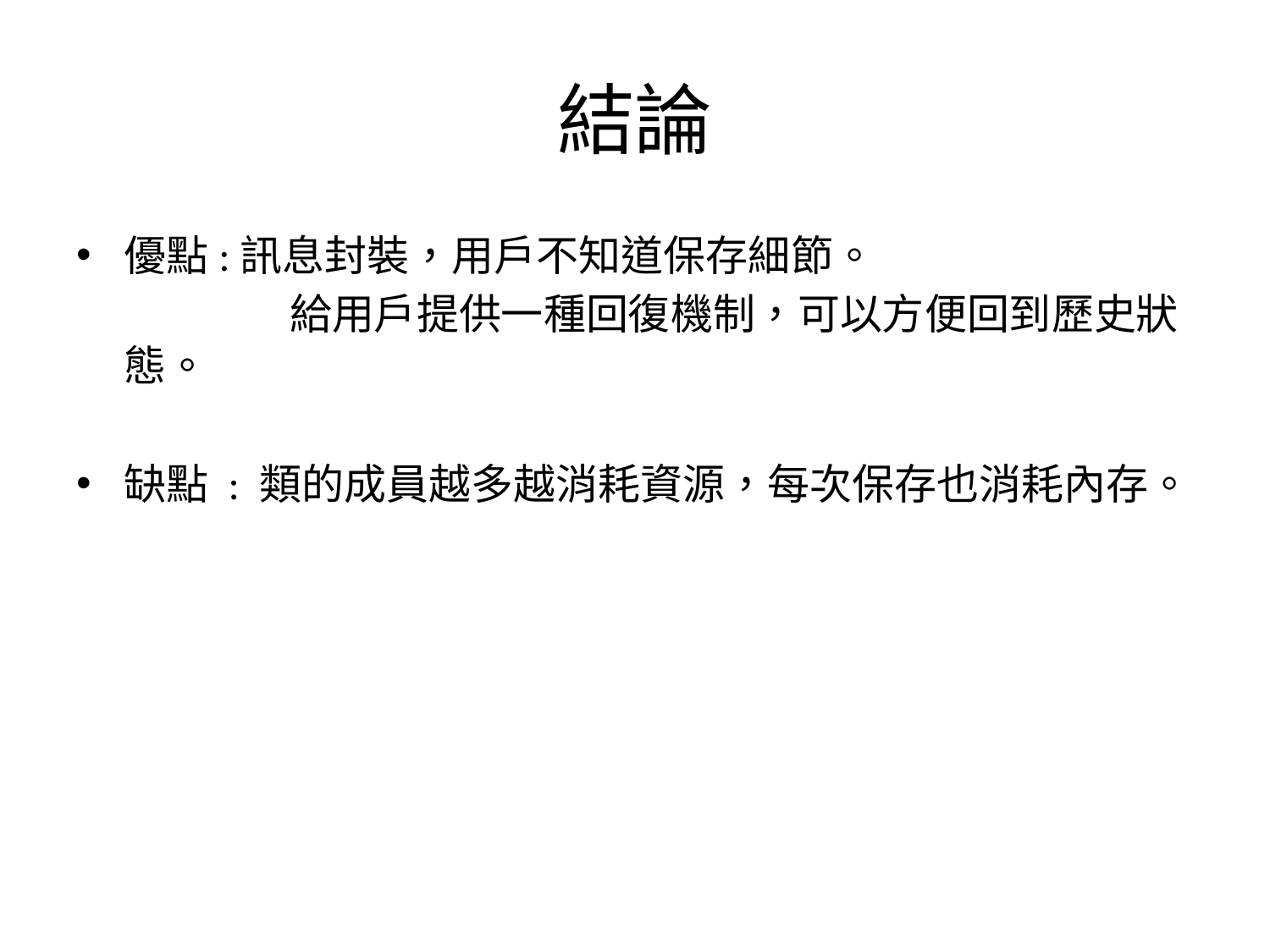

# 結論
優點:訊息封裝，用戶不知道保存細節。
		   給用戶提供一種回復機制，可以方便回到歷史狀態。

缺點 : 類的成員越多越消耗資源，每次保存也消耗內存。